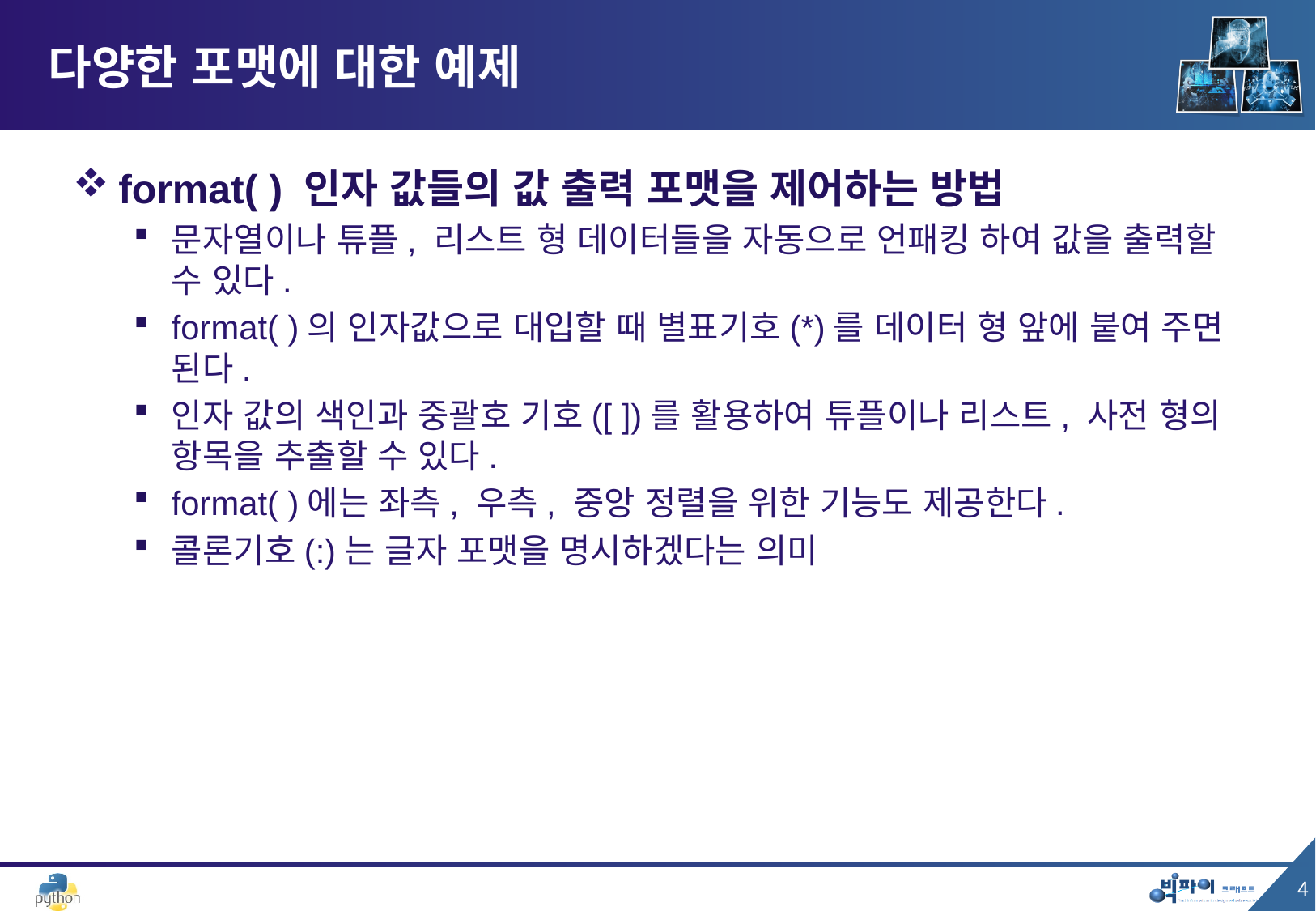

# 다양한 포맷에 대한 예제
format( ) 인자 값들의 값 출력 포맷을 제어하는 방법
문자열이나 튜플, 리스트 형 데이터들을 자동으로 언패킹 하여 값을 출력할 수 있다.
format( )의 인자값으로 대입할 때 별표기호(*)를 데이터 형 앞에 붙여 주면 된다.
인자 값의 색인과 중괄호 기호([ ])를 활용하여 튜플이나 리스트, 사전 형의 항목을 추출할 수 있다.
format( )에는 좌측, 우측, 중앙 정렬을 위한 기능도 제공한다.
콜론기호(:)는 글자 포맷을 명시하겠다는 의미